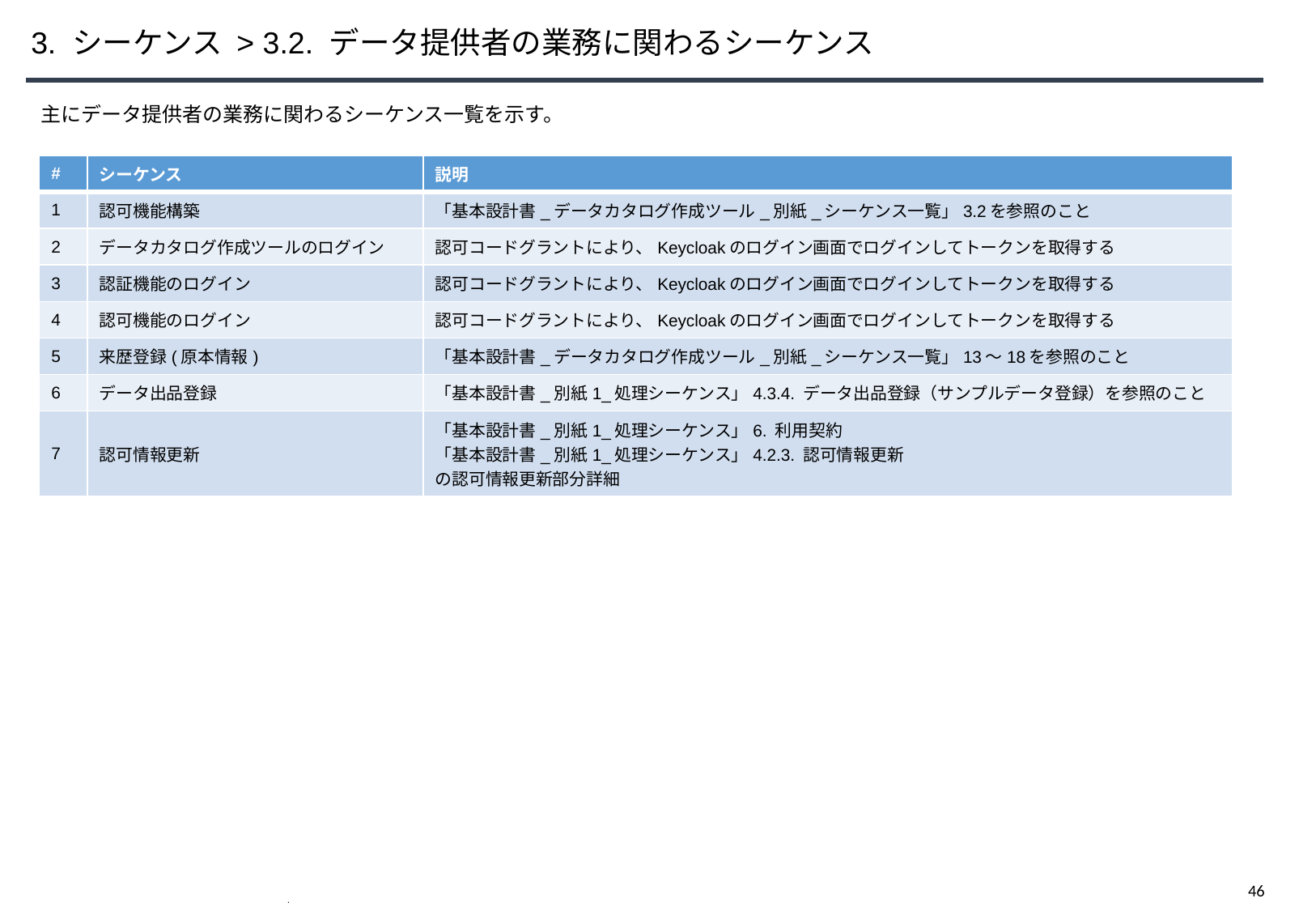

# 3. シーケンス > 3.2. データ提供者の業務に関わるシーケンス
主にデータ提供者の業務に関わるシーケンス一覧を示す。

| # | シーケンス | 説明 |
| --- | --- | --- |
| 1 | 認可機能構築 | 「基本設計書\_データカタログ作成ツール\_別紙\_シーケンス一覧」3.2を参照のこと |
| 2 | データカタログ作成ツールのログイン | 認可コードグラントにより、Keycloakのログイン画面でログインしてトークンを取得する |
| 3 | 認証機能のログイン | 認可コードグラントにより、Keycloakのログイン画面でログインしてトークンを取得する |
| 4 | 認可機能のログイン | 認可コードグラントにより、Keycloakのログイン画面でログインしてトークンを取得する |
| 5 | 来歴登録(原本情報) | 「基本設計書\_データカタログ作成ツール\_別紙\_シーケンス一覧」13～18を参照のこと |
| 6 | データ出品登録 | 「基本設計書\_別紙1\_処理シーケンス」4.3.4. データ出品登録（サンプルデータ登録）を参照のこと |
| 7 | 認可情報更新 | 「基本設計書\_別紙1\_処理シーケンス」6. 利用契約 「基本設計書\_別紙1\_処理シーケンス」4.2.3. 認可情報更新 の認可情報更新部分詳細 |